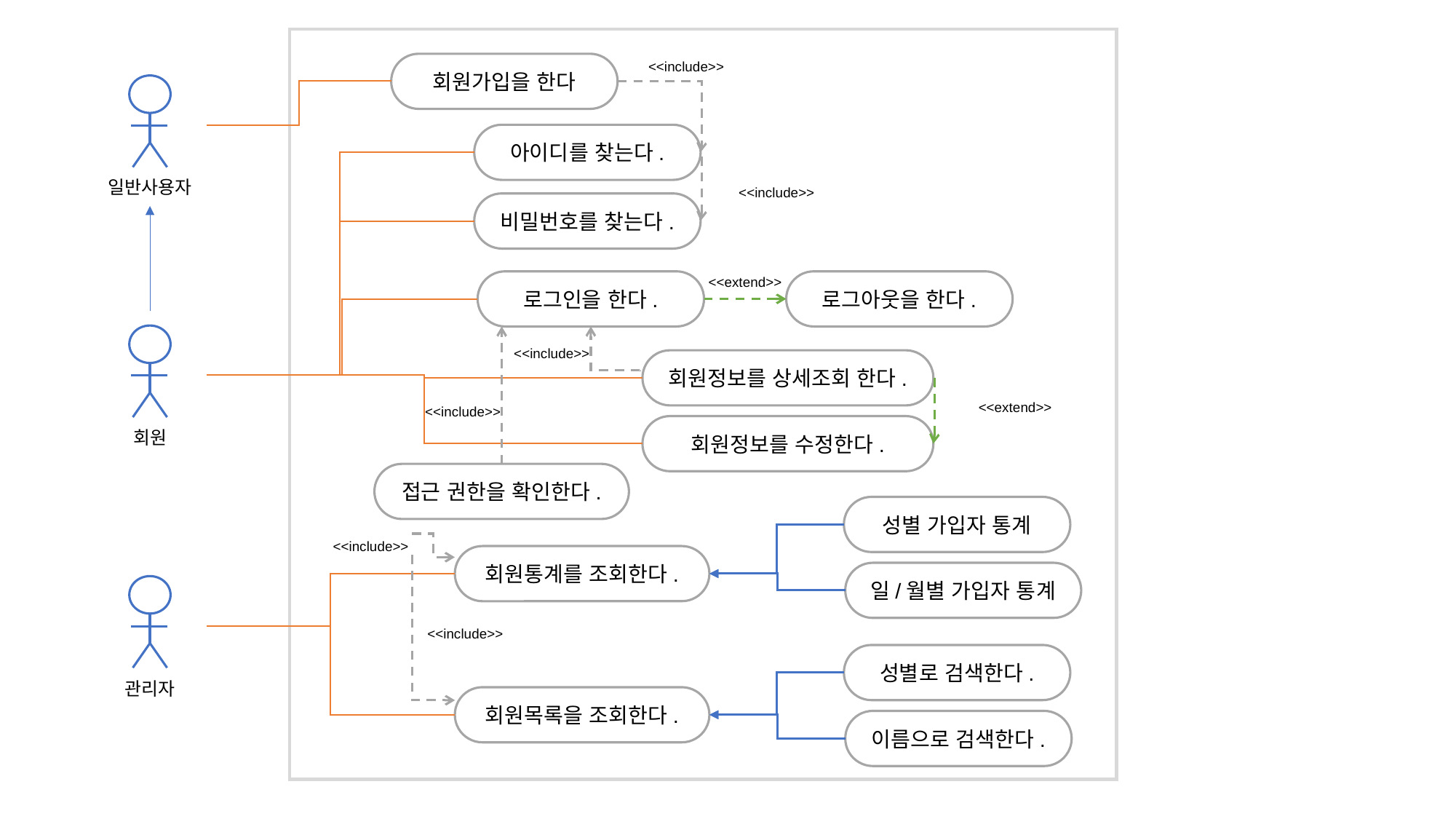

<<include>>
회원가입을 한다

일반사용자

아이디를 찾는다.
<<include>>
비밀번호를 찾는다.
<<extend>>
로그인을 한다.
로그아웃을 한다.

회원
<<include>>
회원정보를 상세조회 한다.

<<extend>>
<<include>>
회원정보를 수정한다.
접근 권한을 확인한다.
성별 가입자 통계
<<include>>
회원통계를 조회한다.
일/월별 가입자 통계

관리자
<<include>>

성별로 검색한다.
회원목록을 조회한다.
이름으로 검색한다.